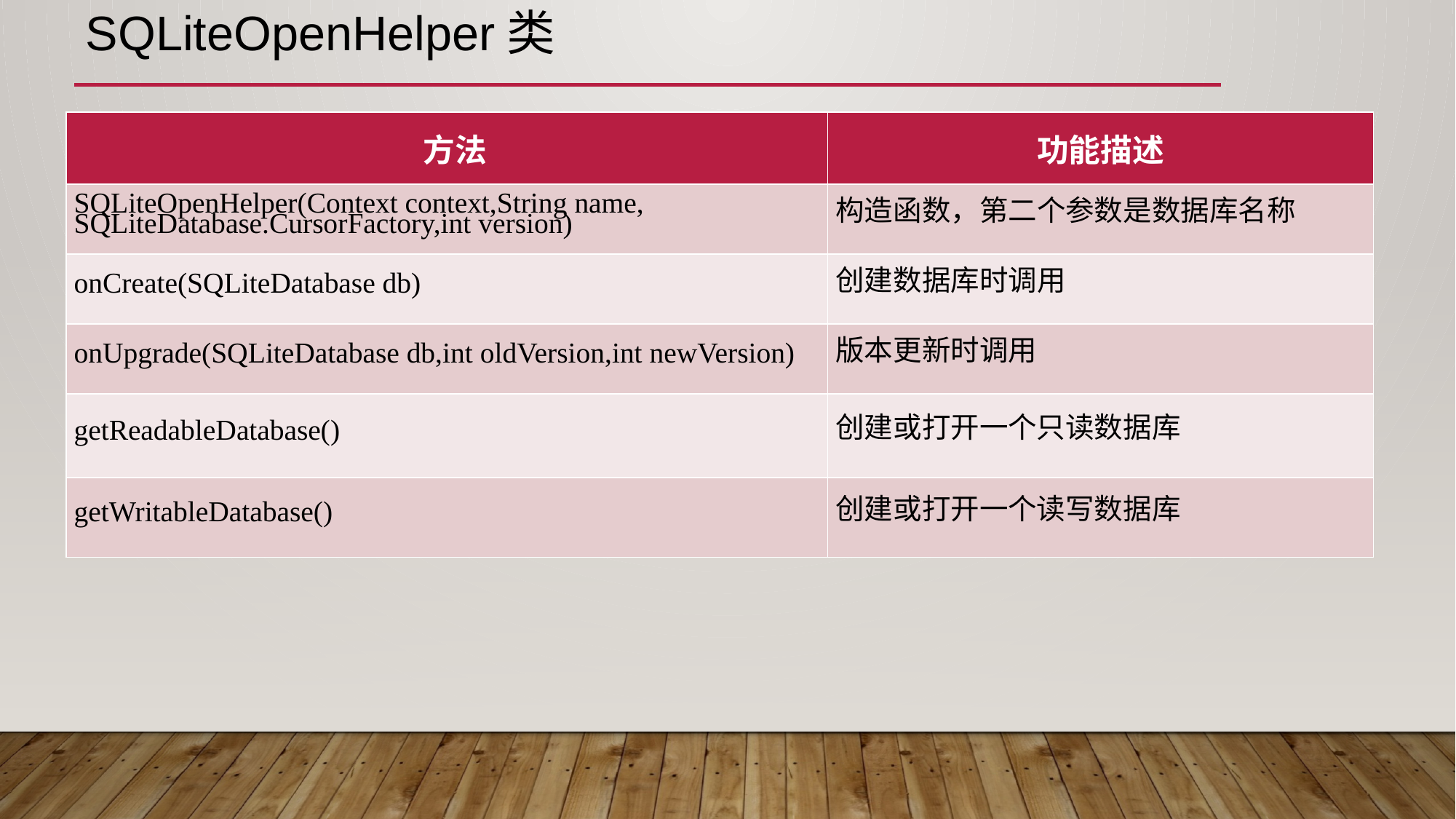

# SQLiteOpenHelper类
| 方法 | 功能描述 |
| --- | --- |
| SQLiteOpenHelper(Context context,String name, SQLiteDatabase.CursorFactory,int version) | 构造函数，第二个参数是数据库名称 |
| onCreate(SQLiteDatabase db) | 创建数据库时调用 |
| onUpgrade(SQLiteDatabase db,int oldVersion,int newVersion) | 版本更新时调用 |
| getReadableDatabase() | 创建或打开一个只读数据库 |
| getWritableDatabase() | 创建或打开一个读写数据库 |